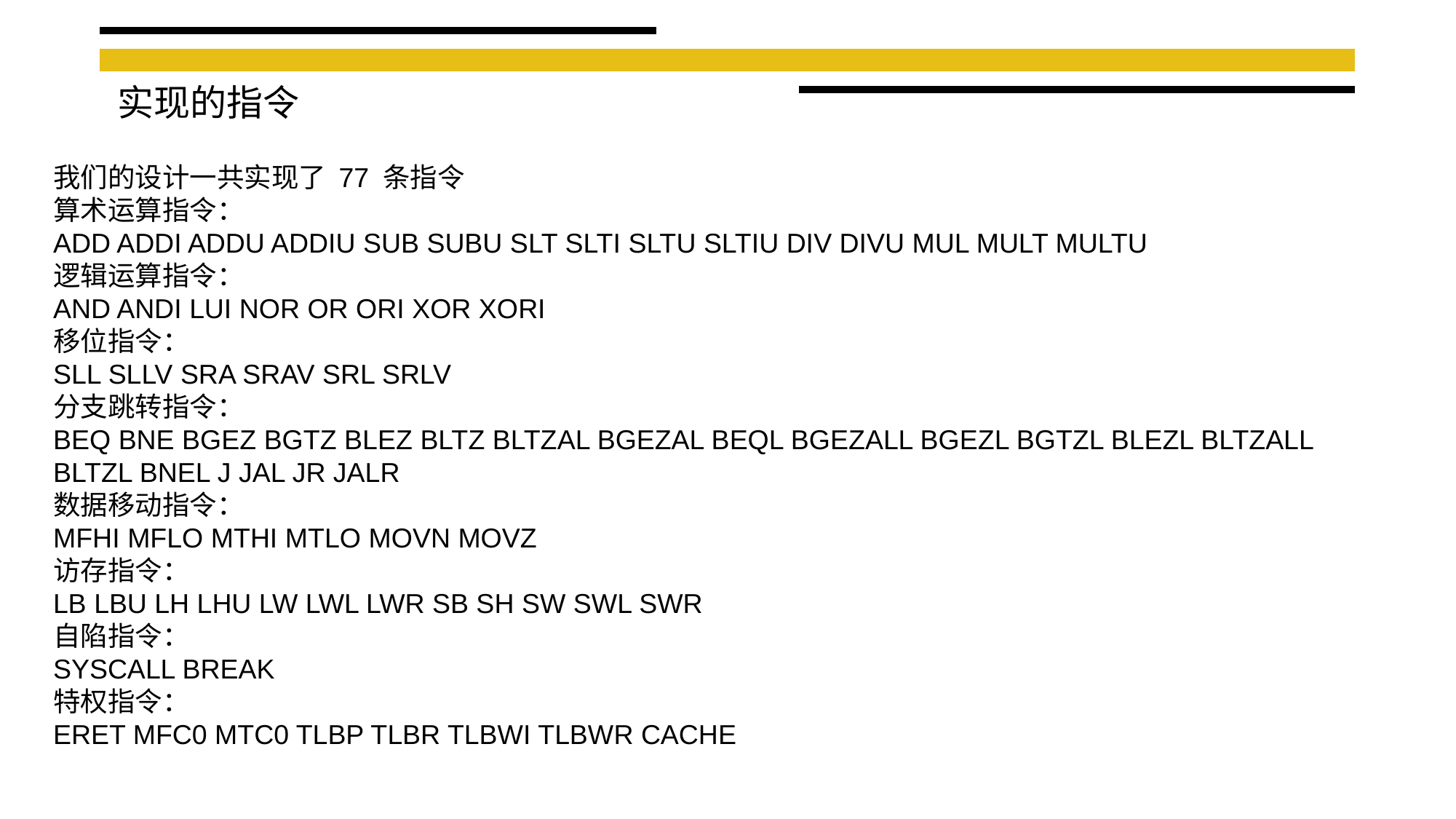

实现的指令
我们的设计一共实现了 77 条指令
算术运算指令：
ADD ADDI ADDU ADDIU SUB SUBU SLT SLTI SLTU SLTIU DIV DIVU MUL MULT MULTU
逻辑运算指令：
AND ANDI LUI NOR OR ORI XOR XORI
移位指令：
SLL SLLV SRA SRAV SRL SRLV
分支跳转指令：
BEQ BNE BGEZ BGTZ BLEZ BLTZ BLTZAL BGEZAL BEQL BGEZALL BGEZL BGTZL BLEZL BLTZALL
BLTZL BNEL J JAL JR JALR
数据移动指令：
MFHI MFLO MTHI MTLO MOVN MOVZ
访存指令：
LB LBU LH LHU LW LWL LWR SB SH SW SWL SWR
自陷指令：
SYSCALL BREAK
特权指令：
ERET MFC0 MTC0 TLBP TLBR TLBWI TLBWR CACHE